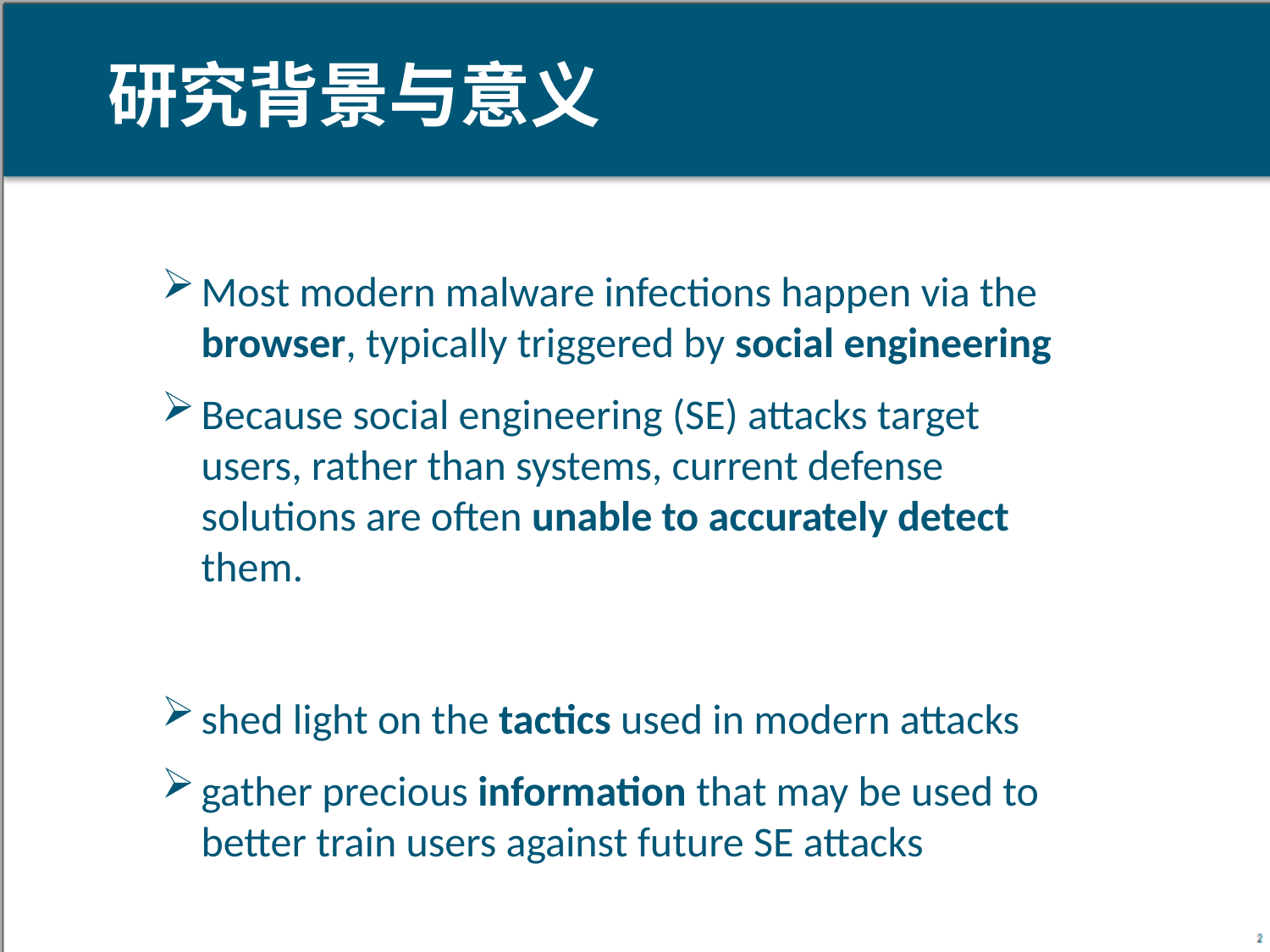

研究背景与意义
Most modern malware infections happen via the browser, typically triggered by social engineering
Because social engineering (SE) attacks target users, rather than systems, current defense solutions are often unable to accurately detect them.

shed light on the tactics used in modern attacks
gather precious information that may be used to better train users against future SE attacks